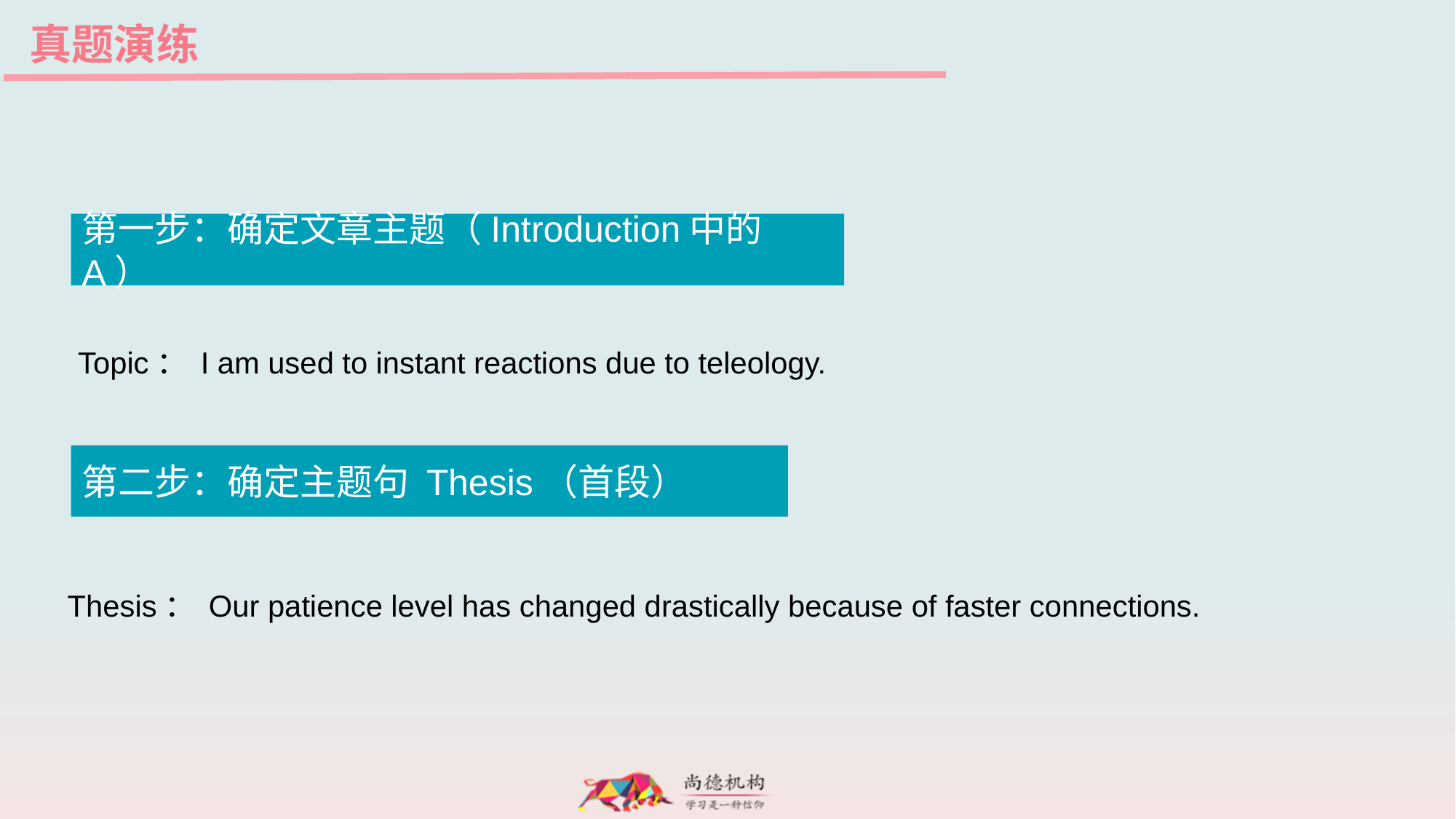

真题演练
第一步：确定文章主题（Introduction中的A）
Topic： I am used to instant reactions due to teleology.
第二步：确定主题句 Thesis（首段）
  Thesis： Our patience level has changed drastically because of faster connections.